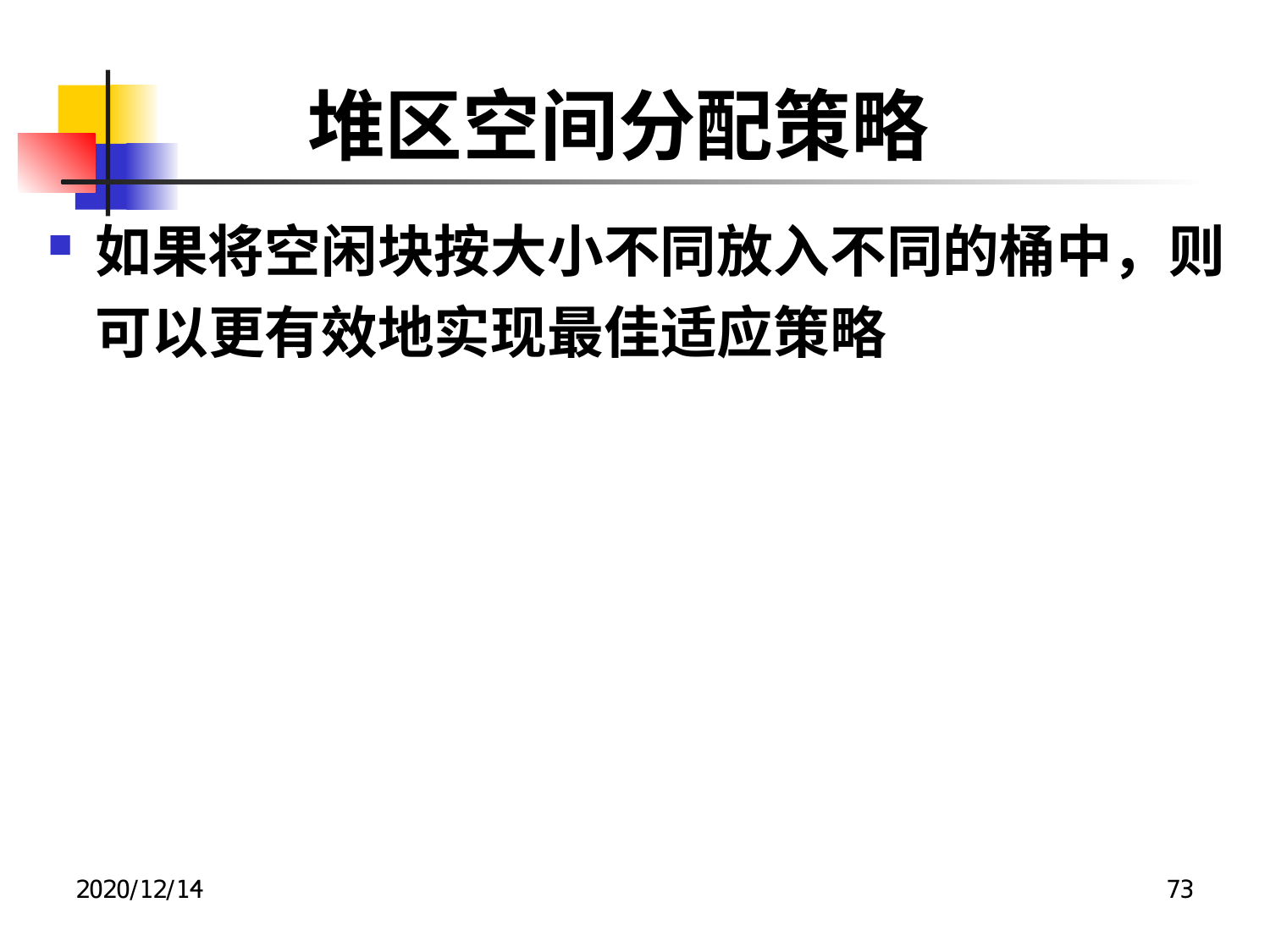

# 堆区空间分配策略
如果将空闲块按大小不同放入不同的桶中，则可以更有效地实现最佳适应策略
2020/12/14
73